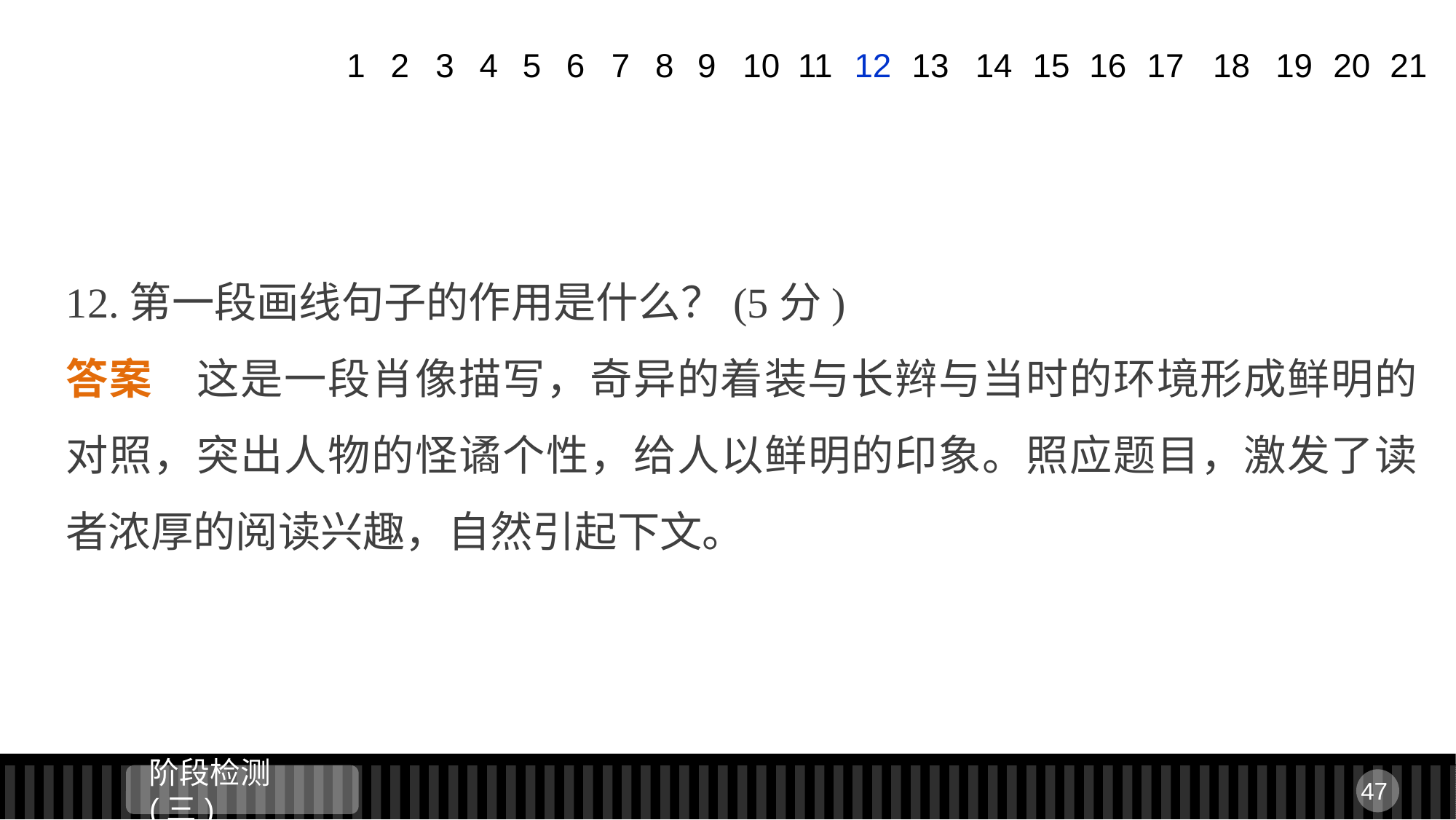

1
2
3
4
5
6
7
8
9
11
12
13
14
15
16
17
18
19
20
21
10
12.第一段画线句子的作用是什么？(5分)
答案　这是一段肖像描写，奇异的着装与长辫与当时的环境形成鲜明的对照，突出人物的怪谲个性，给人以鲜明的印象。照应题目，激发了读者浓厚的阅读兴趣，自然引起下文。